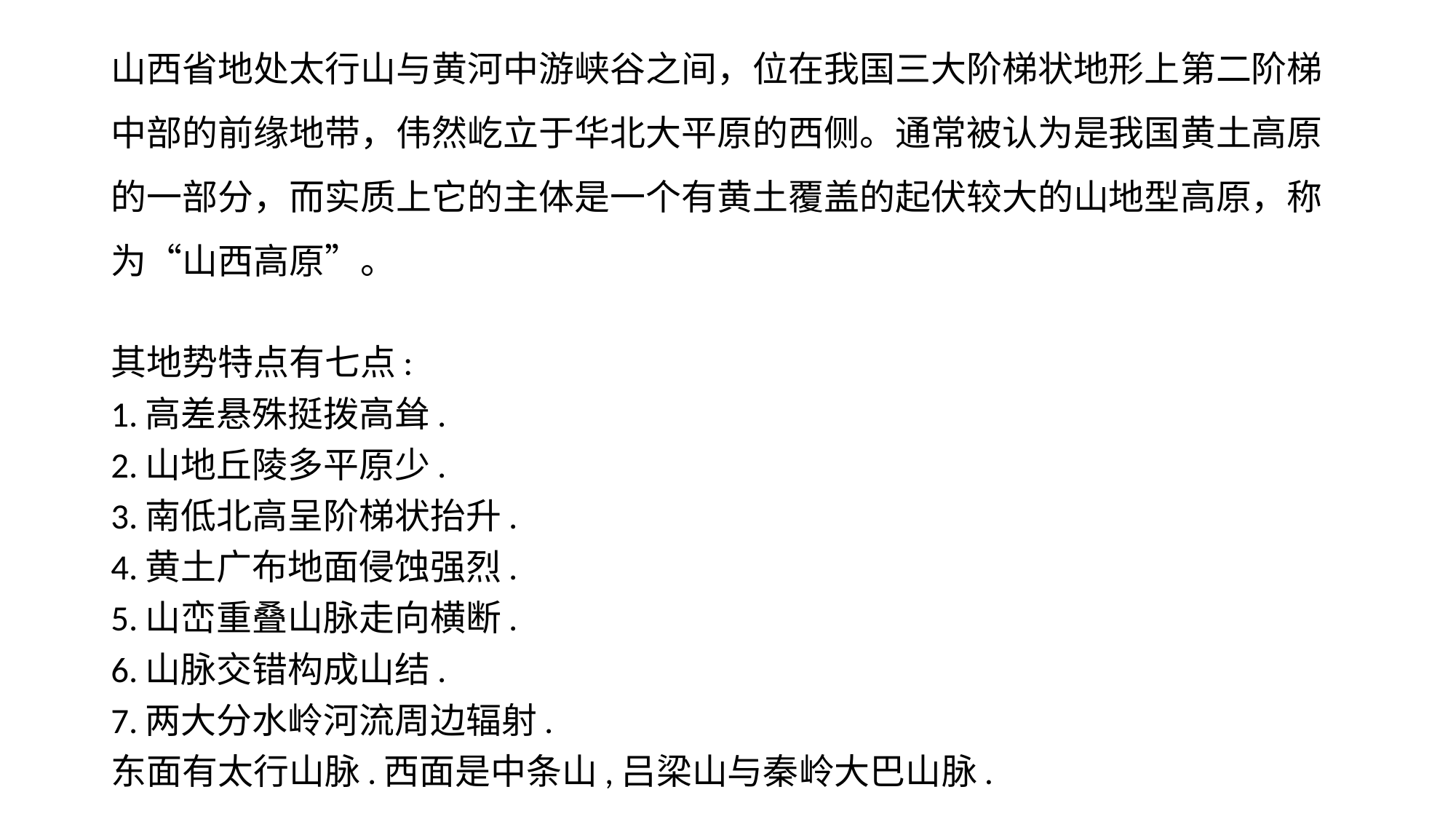

山西省地处太行山与黄河中游峡谷之间，位在我国三大阶梯状地形上第二阶梯中部的前缘地带，伟然屹立于华北大平原的西侧。通常被认为是我国黄土高原的一部分，而实质上它的主体是一个有黄土覆盖的起伏较大的山地型高原，称为“山西高原”。

其地势特点有七点:
1.高差悬殊挺拨高耸.
2.山地丘陵多平原少.
3.南低北高呈阶梯状抬升.
4.黄土广布地面侵蚀强烈.
5.山峦重叠山脉走向横断.
6.山脉交错构成山结.
7.两大分水岭河流周边辐射.
东面有太行山脉.西面是中条山,吕梁山与秦岭大巴山脉.